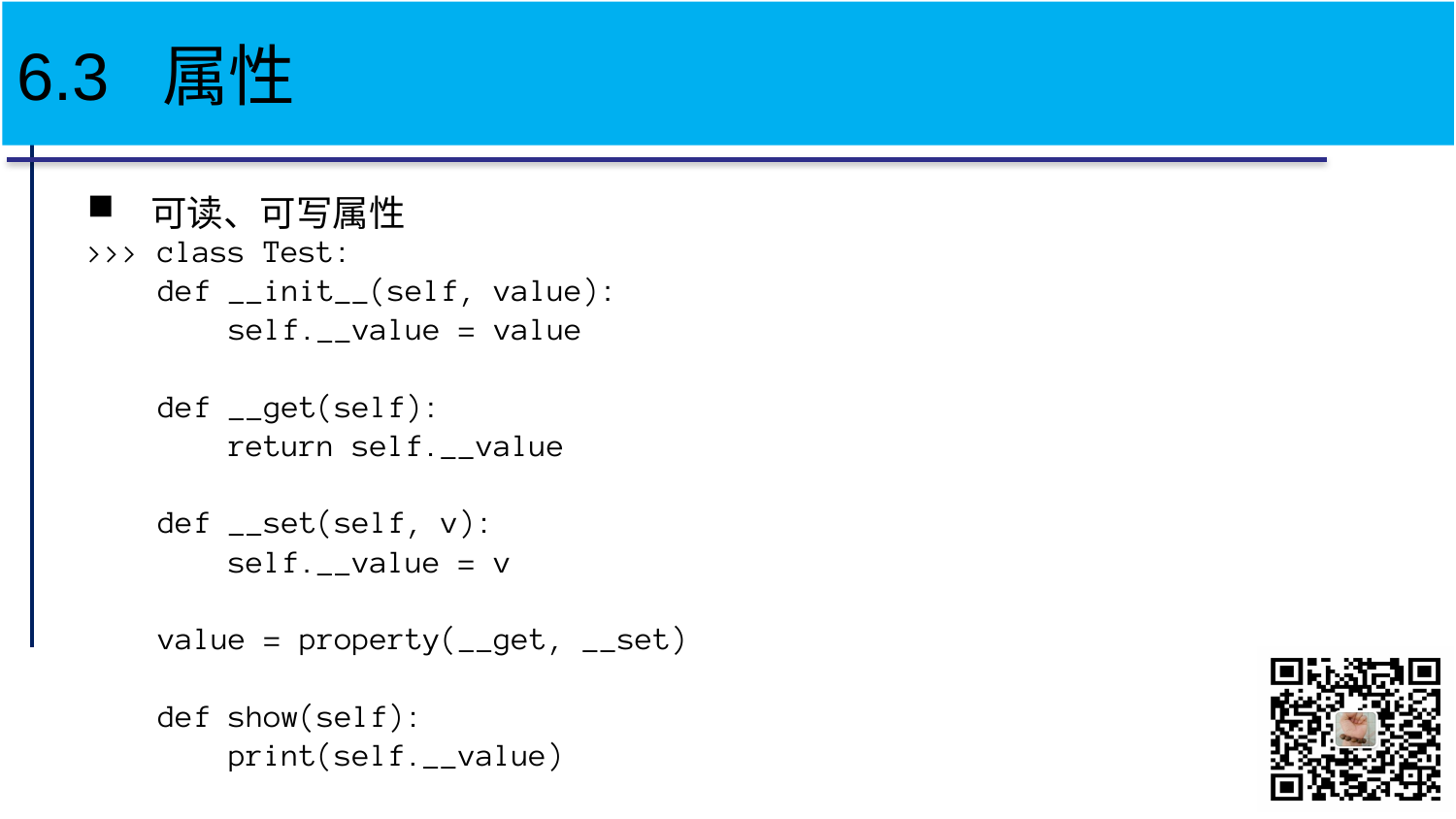

# 6.3  属性
可读、可写属性
>>> class Test:
	    def __init__(self, value):
	        self.__value = value

	    def __get(self):
        return self.__value

	    def __set(self, v):
        self.__value = v

	    value = property(__get, __set)

	    def show(self):
        print(self.__value)
37